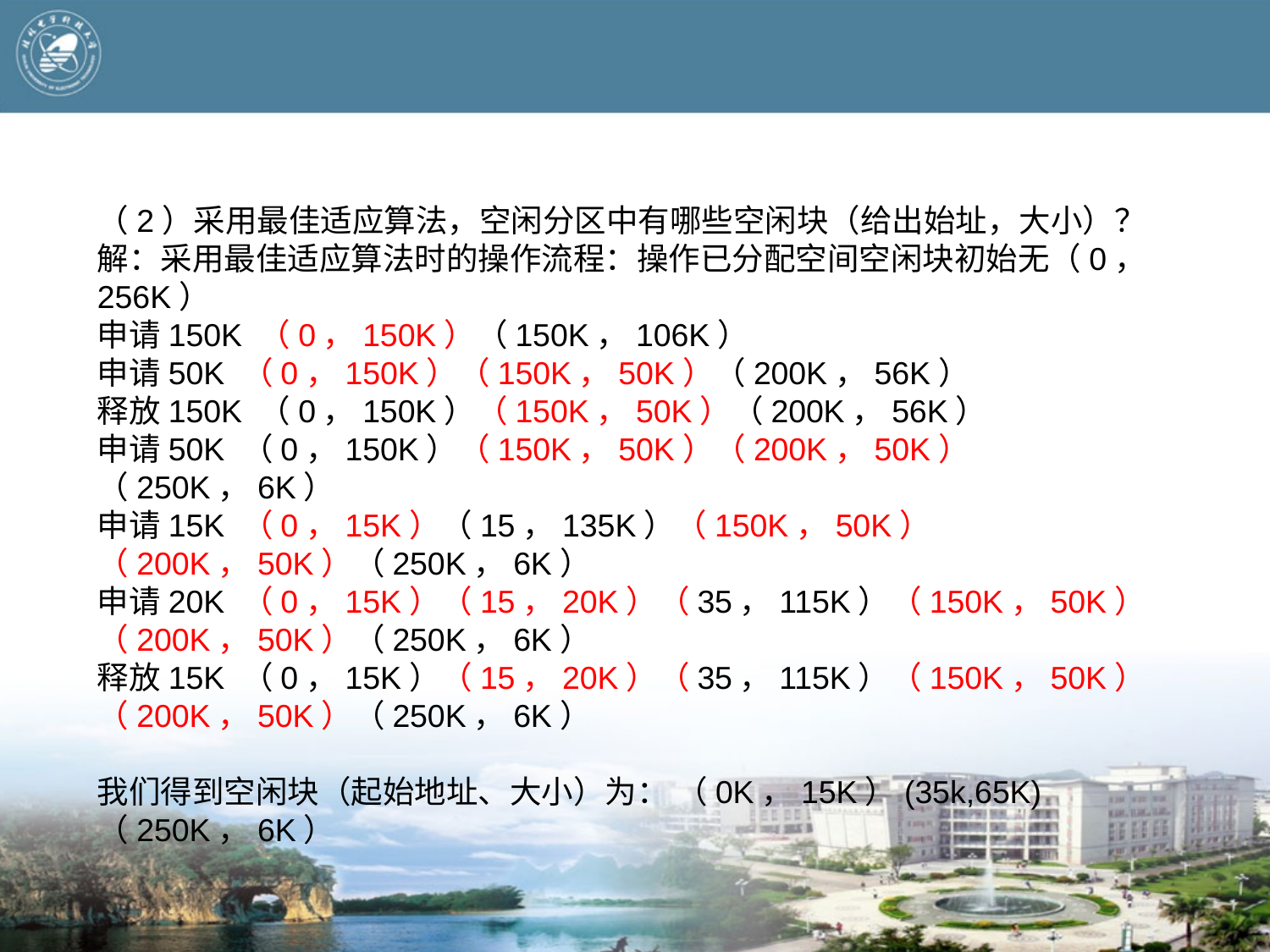

#

（2）采用最佳适应算法，空闲分区中有哪些空闲块（给出始址，大小）？
解：采用最佳适应算法时的操作流程：操作已分配空间空闲块初始无（0，256K）
申请150K （0，150K）（150K，106K）
申请50K （0，150K）（150K，50K）（200K，56K）
释放150K （0，150K）（150K，50K）（200K，56K）
申请50K （0，150K）（150K，50K）（200K，50K）（250K，6K）
申请15K （0，15K）（15，135K）（150K，50K）（200K，50K）（250K，6K）
申请20K （0，15K）（15，20K）（35，115K）（150K，50K）（200K，50K）（250K，6K）
释放15K （0，15K）（15，20K）（35，115K）（150K，50K）（200K，50K）（250K，6K）

我们得到空闲块（起始地址、大小）为： （0K，15K）(35k,65K)（250K，6K）